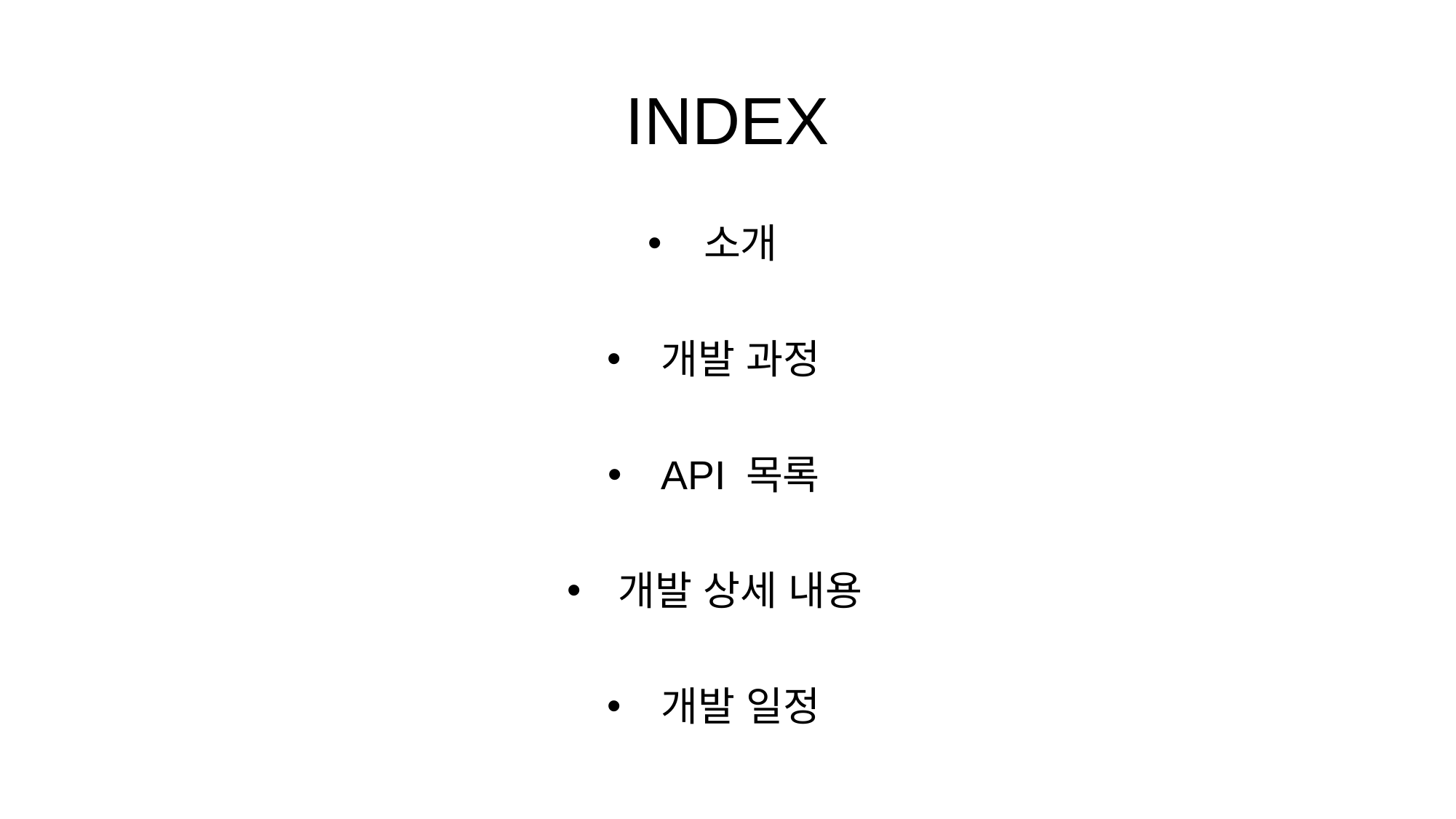

# INDEX
소개

개발 과정

API 목록

개발 상세 내용

개발 일정